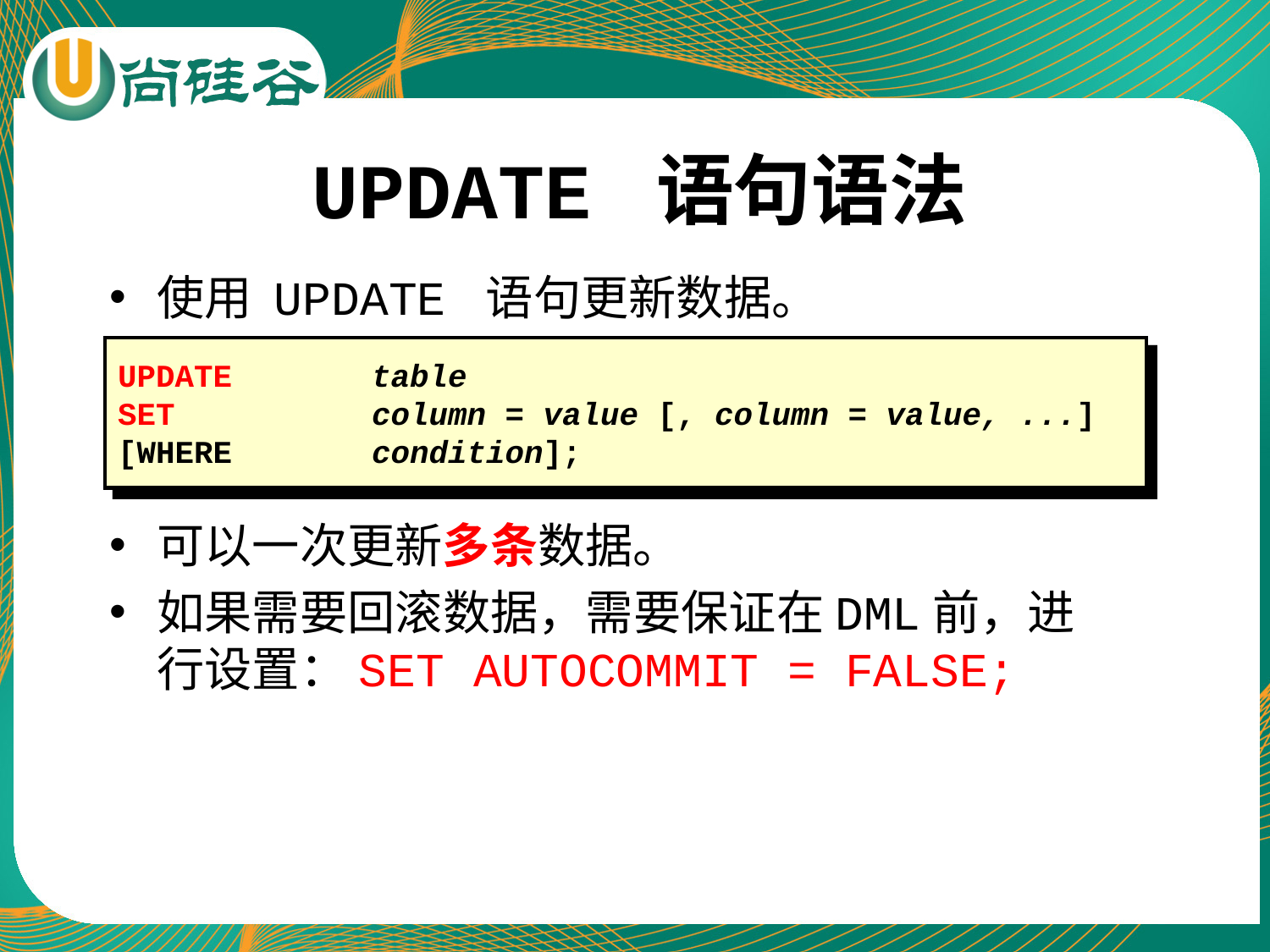

# UPDATE 语句语法
使用 UPDATE 语句更新数据。

可以一次更新多条数据。
如果需要回滚数据，需要保证在DML前，进行设置：SET AUTOCOMMIT = FALSE;
UPDATE		table
SET		column = value [, column = value, ...]
[WHERE 		condition];